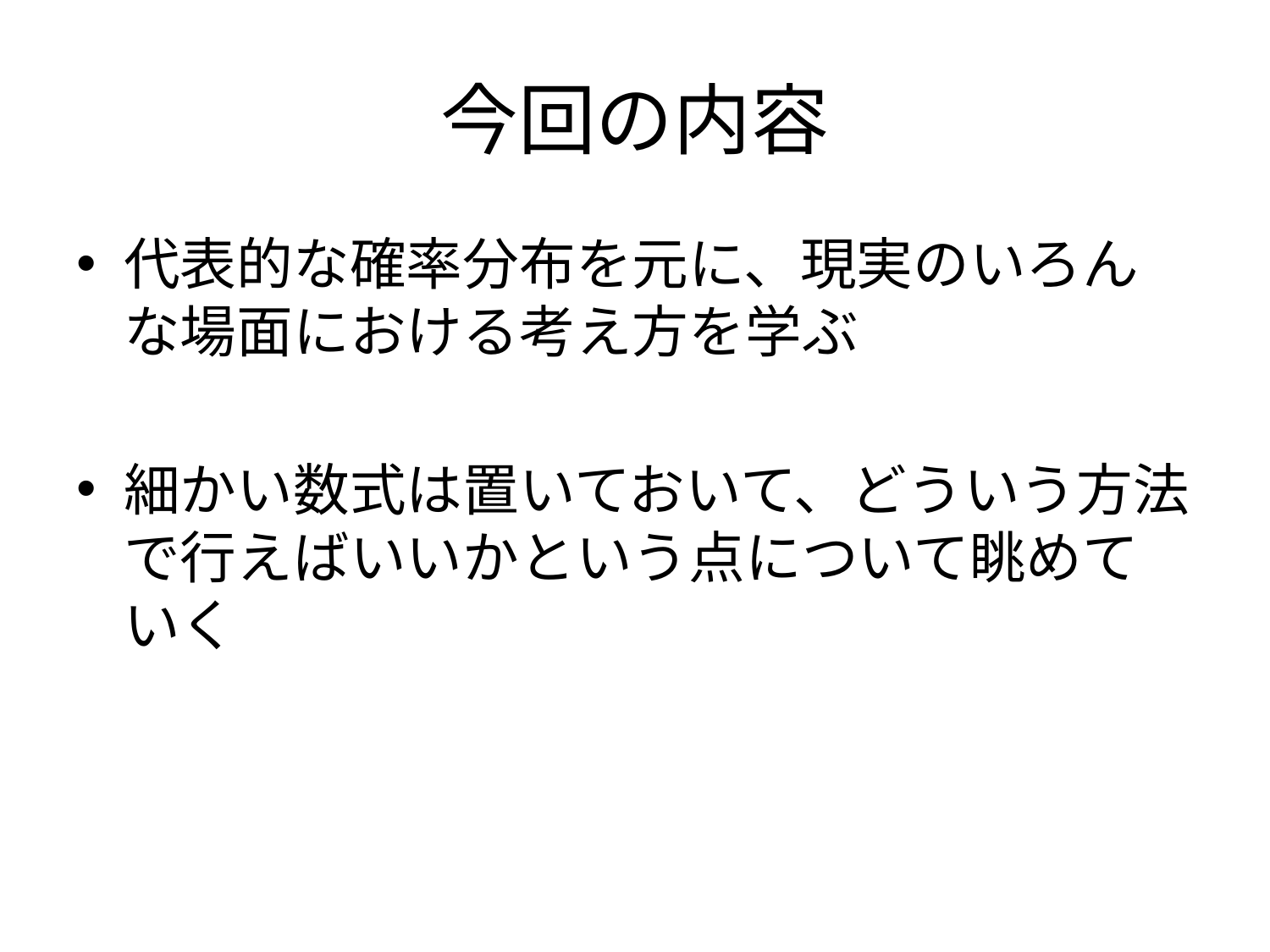

# 今回の内容
代表的な確率分布を元に、現実のいろんな場面における考え方を学ぶ

細かい数式は置いておいて、どういう方法で行えばいいかという点について眺めていく